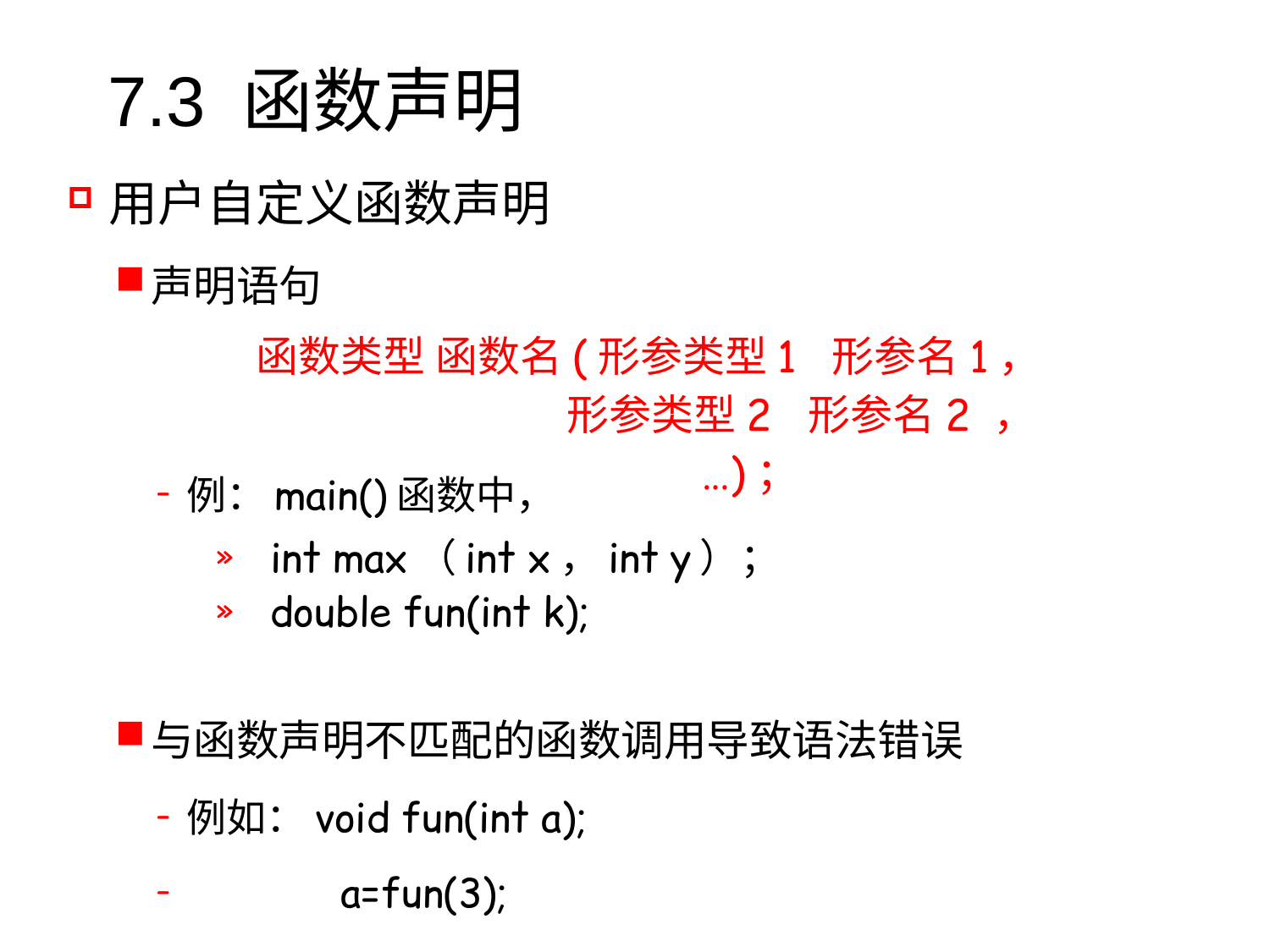

# 7.3 函数声明
用户自定义函数声明
声明语句

例：main()函数中，
  int max（int x，int y）；
  double fun(int k);

与函数声明不匹配的函数调用导致语法错误
例如：void fun(int a);
             a=fun(3);

函数类型 函数名(形参类型1  形参名1，
                               形参类型2  形参名2 ，
                …)；